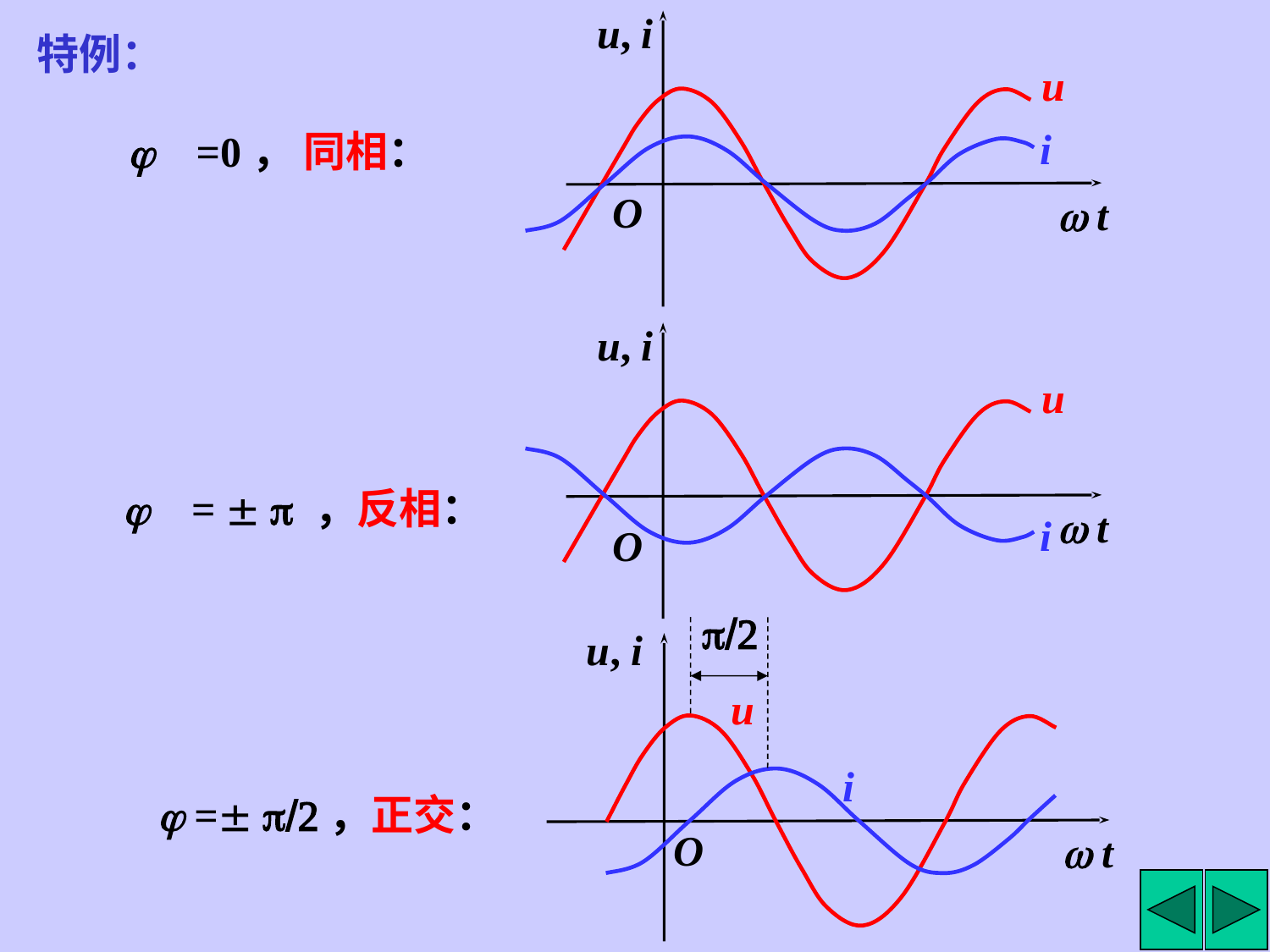

u, i

u

 i

O
ω t

特例：
ϕ  =0， 同相：
u, i

u

ω t

 i
O
ϕ  = ± π ，反相：
π/2
u, i

u

 i

O
ω t

ϕ =± π/2，正交：